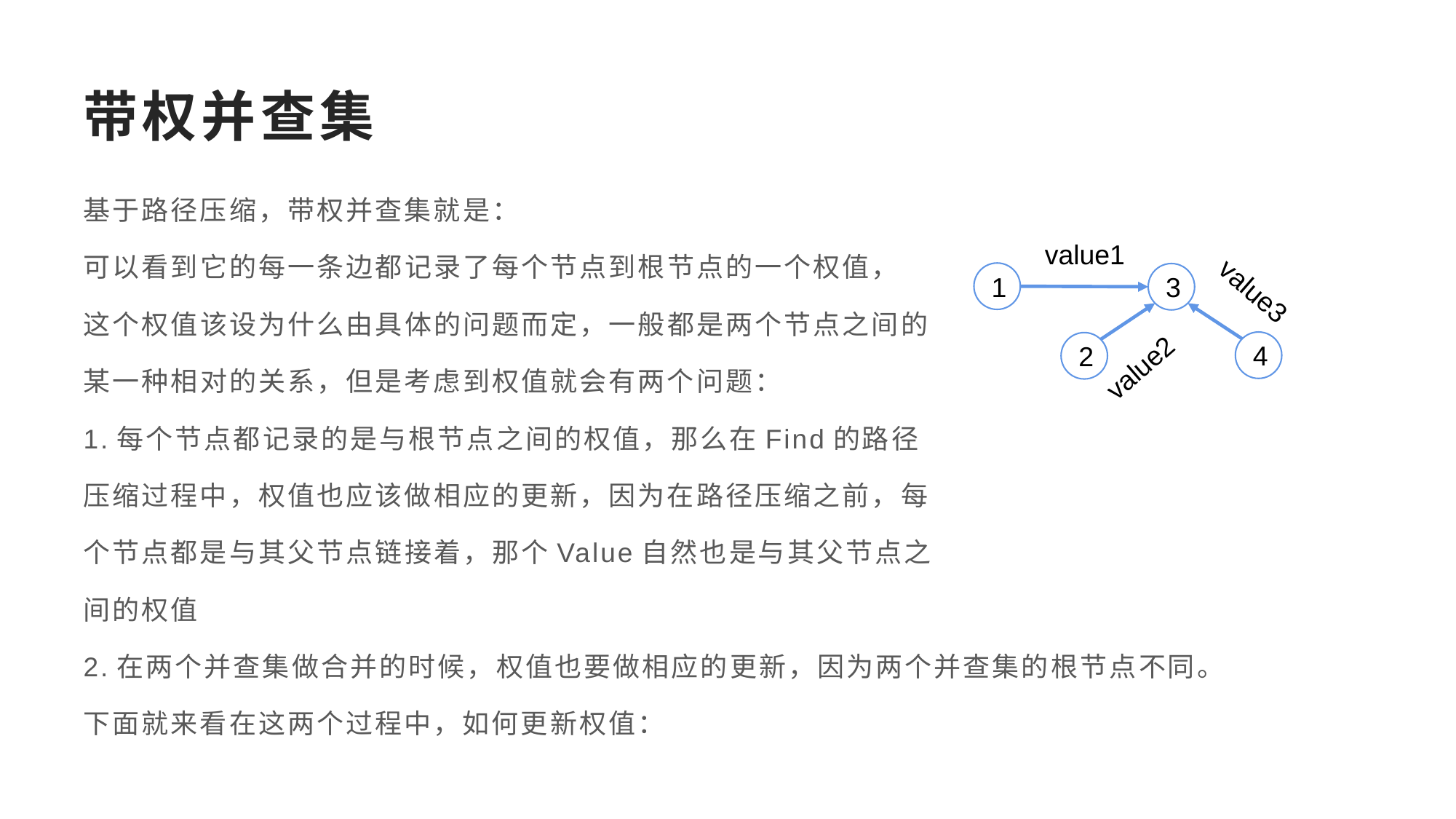

# 带权并查集
基于路径压缩，带权并查集就是：
可以看到它的每一条边都记录了每个节点到根节点的一个权值，
这个权值该设为什么由具体的问题而定，一般都是两个节点之间的
某一种相对的关系，但是考虑到权值就会有两个问题：
1.每个节点都记录的是与根节点之间的权值，那么在Find的路径
压缩过程中，权值也应该做相应的更新，因为在路径压缩之前，每
个节点都是与其父节点链接着，那个Value自然也是与其父节点之
间的权值
2.在两个并查集做合并的时候，权值也要做相应的更新，因为两个并查集的根节点不同。
下面就来看在这两个过程中，如何更新权值：
value1
1
3
4
2
value3
value2